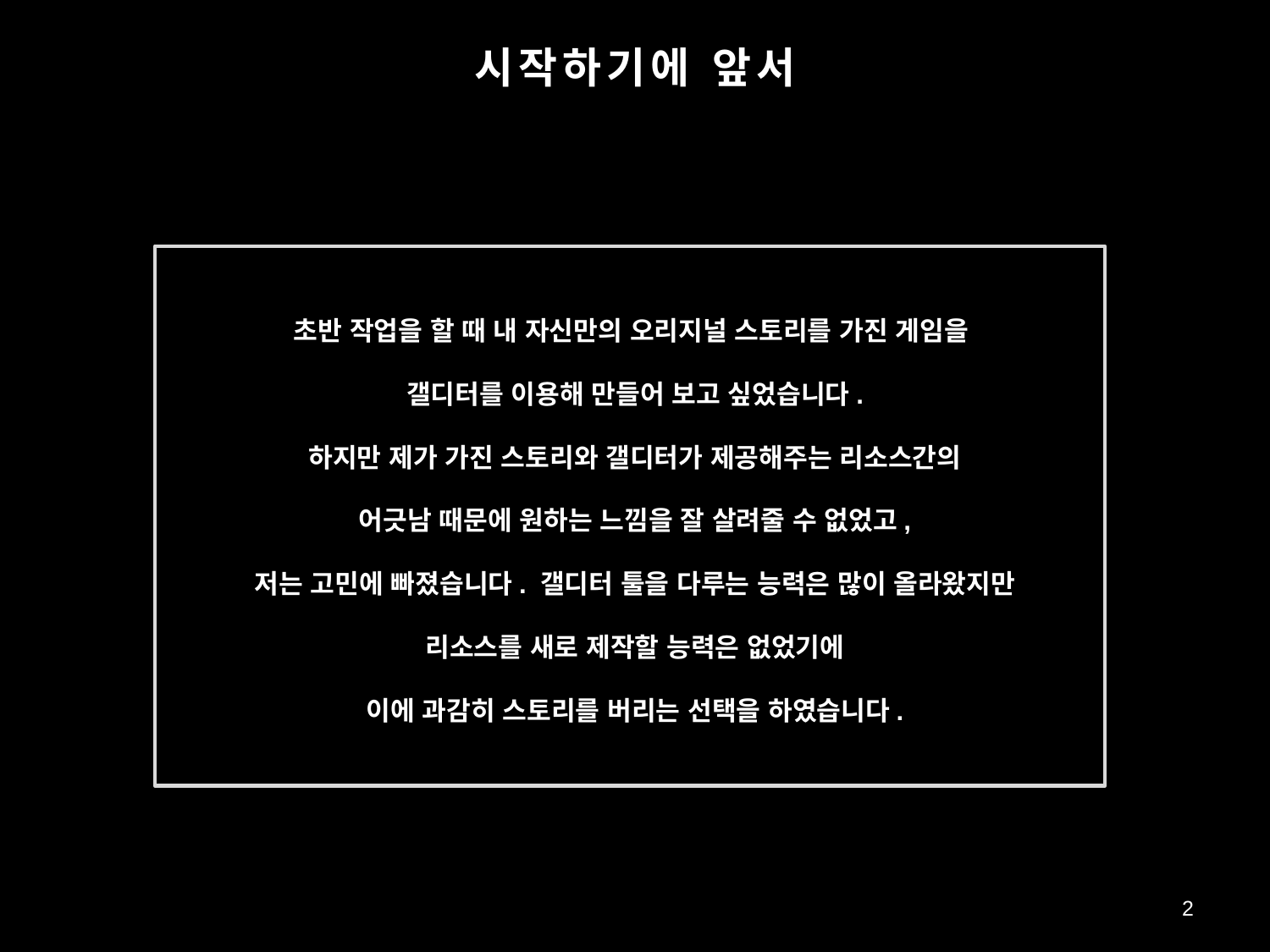

# 시작하기에 앞서

초반 작업을 할 때 내 자신만의 오리지널 스토리를 가진 게임을
갤디터를 이용해 만들어 보고 싶었습니다.
하지만 제가 가진 스토리와 갤디터가 제공해주는 리소스간의
어긋남 때문에 원하는 느낌을 잘 살려줄 수 없었고,
저는 고민에 빠졌습니다. 갤디터 툴을 다루는 능력은 많이 올라왔지만
리소스를 새로 제작할 능력은 없었기에
이에 과감히 스토리를 버리는 선택을 하였습니다.
2